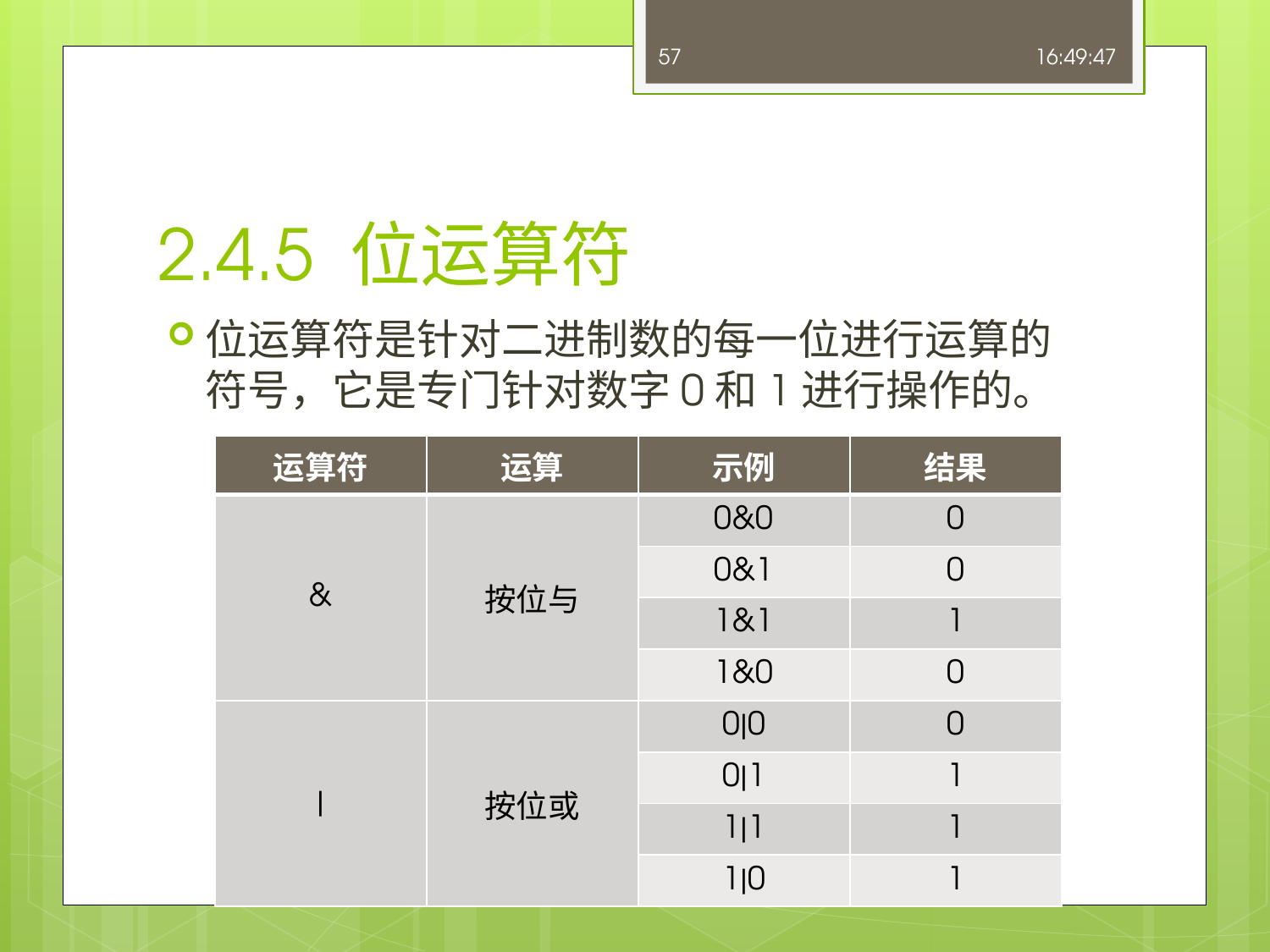

57
16:49:47
# 2.4.5 位运算符
位运算符是针对二进制数的每一位进行运算的符号，它是专门针对数字0和1进行操作的。
| 运算符 | 运算 | 示例 | 结果 |
| --- | --- | --- | --- |
| & | 按位与 | 0&0 | 0 |
|  |  | 0&1 | 0 |
|  |  | 1&1 | 1 |
|  |  | 1&0 | 0 |
| | | 按位或 | 0|0 | 0 |
|  |  | 0|1 | 1 |
|  |  | 1|1 | 1 |
|  |  | 1|0 | 1 |